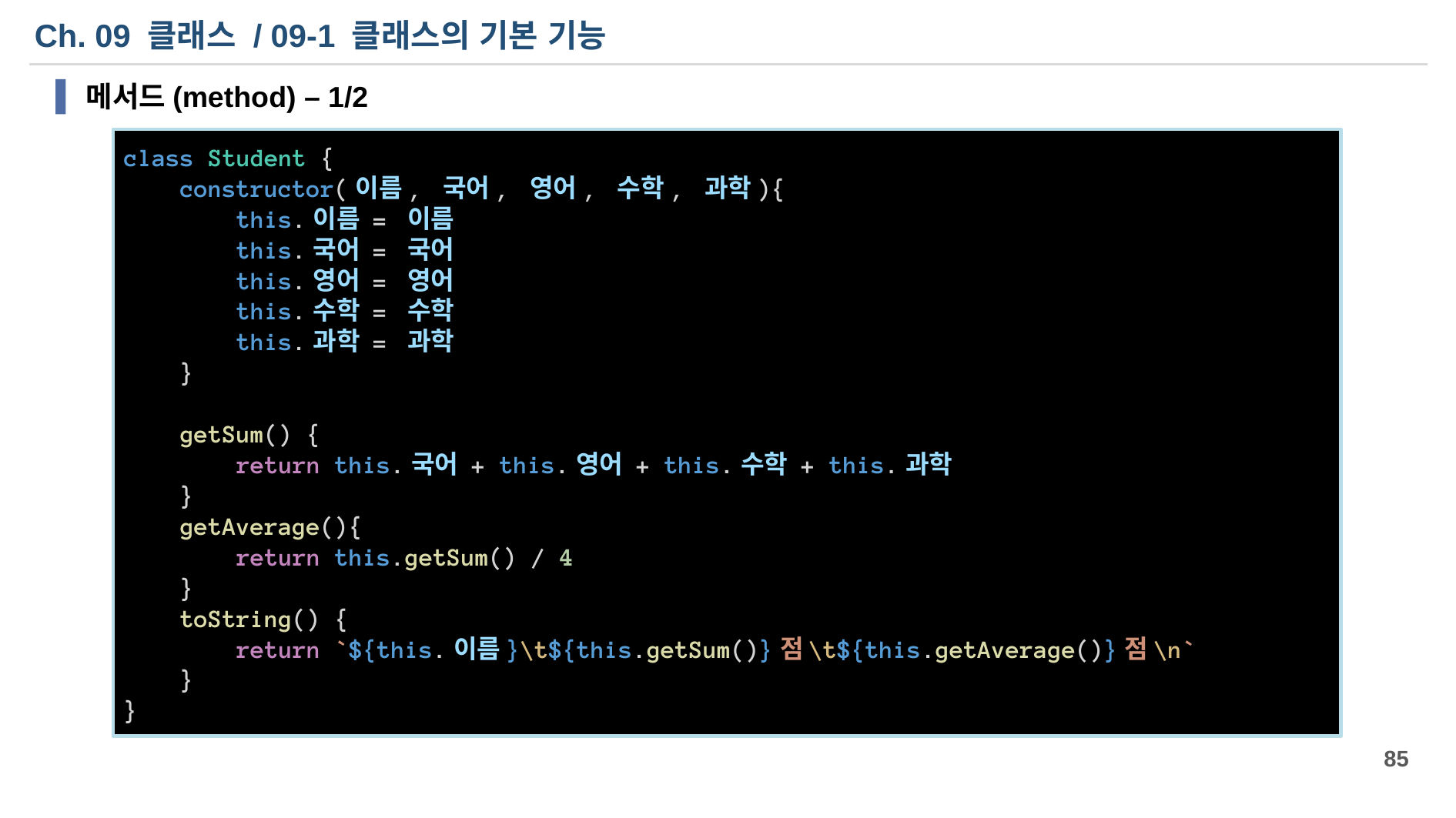

# Ch. 09 클래스 / 09-1 클래스의 기본 기능
메서드(method) – 1/2

class Student {
    constructor(이름, 국어, 영어, 수학, 과학){
        this.이름 = 이름
        this.국어 = 국어
        this.영어 = 영어
        this.수학 = 수학
        this.과학 = 과학
    }
    getSum() {
        return this.국어 + this.영어 + this.수학 + this.과학
    }
    getAverage(){
        return this.getSum() / 4
    }
    toString() {
        return `${this.이름}\t${this.getSum()}점\t${this.getAverage()}점\n`
    }
}
85